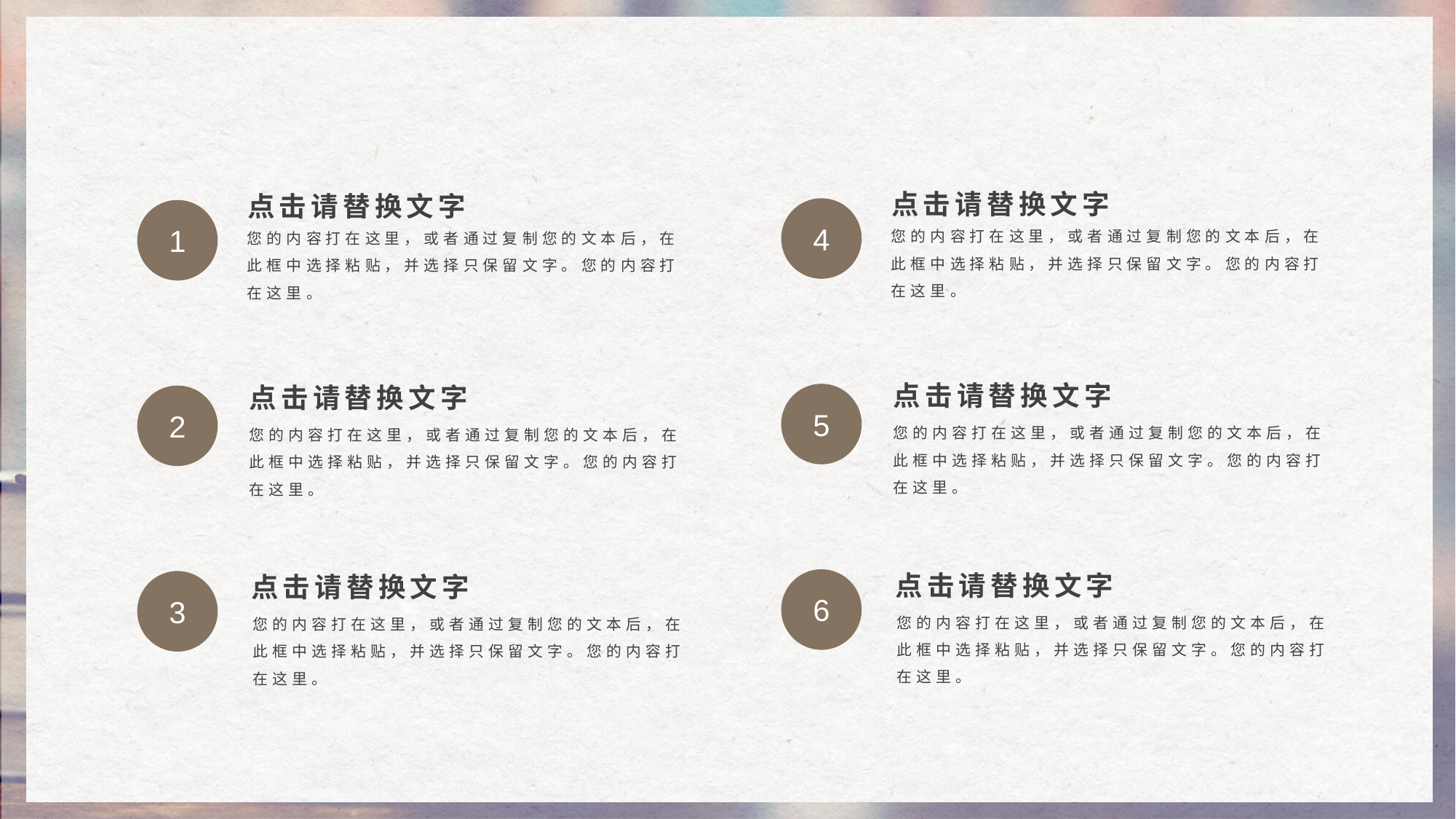

点击请替换文字
您的内容打在这里，或者通过复制您的文本后，在此框中选择粘贴，并选择只保留文字。您的内容打在这里。
点击请替换文字
您的内容打在这里，或者通过复制您的文本后，在此框中选择粘贴，并选择只保留文字。您的内容打在这里。
4
1
点击请替换文字
您的内容打在这里，或者通过复制您的文本后，在此框中选择粘贴，并选择只保留文字。您的内容打在这里。
点击请替换文字
您的内容打在这里，或者通过复制您的文本后，在此框中选择粘贴，并选择只保留文字。您的内容打在这里。
5
2
点击请替换文字
您的内容打在这里，或者通过复制您的文本后，在此框中选择粘贴，并选择只保留文字。您的内容打在这里。
点击请替换文字
您的内容打在这里，或者通过复制您的文本后，在此框中选择粘贴，并选择只保留文字。您的内容打在这里。
6
3